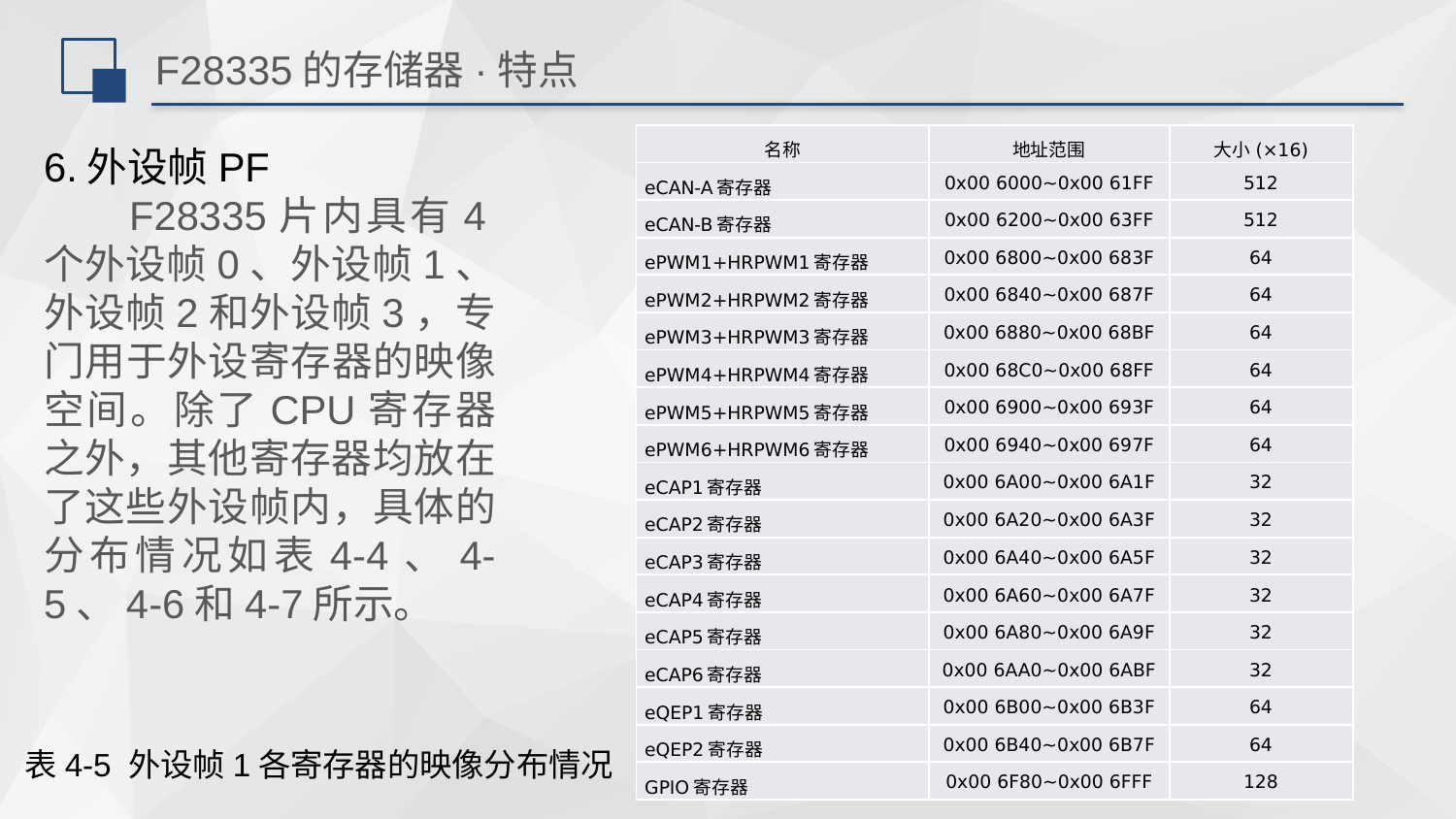

# F28335的存储器·特点
| 名称 | 地址范围 | 大小(×16) |
| --- | --- | --- |
| eCAN-A寄存器 | 0x00 6000~0x00 61FF | 512 |
| eCAN-B寄存器 | 0x00 6200~0x00 63FF | 512 |
| ePWM1+HRPWM1寄存器 | 0x00 6800~0x00 683F | 64 |
| ePWM2+HRPWM2寄存器 | 0x00 6840~0x00 687F | 64 |
| ePWM3+HRPWM3寄存器 | 0x00 6880~0x00 68BF | 64 |
| ePWM4+HRPWM4寄存器 | 0x00 68C0~0x00 68FF | 64 |
| ePWM5+HRPWM5寄存器 | 0x00 6900~0x00 693F | 64 |
| ePWM6+HRPWM6寄存器 | 0x00 6940~0x00 697F | 64 |
| eCAP1寄存器 | 0x00 6A00~0x00 6A1F | 32 |
| eCAP2寄存器 | 0x00 6A20~0x00 6A3F | 32 |
| eCAP3寄存器 | 0x00 6A40~0x00 6A5F | 32 |
| eCAP4寄存器 | 0x00 6A60~0x00 6A7F | 32 |
| eCAP5寄存器 | 0x00 6A80~0x00 6A9F | 32 |
| eCAP6寄存器 | 0x00 6AA0~0x00 6ABF | 32 |
| eQEP1寄存器 | 0x00 6B00~0x00 6B3F | 64 |
| eQEP2寄存器 | 0x00 6B40~0x00 6B7F | 64 |
| GPIO寄存器 | 0x00 6F80~0x00 6FFF | 128 |
6.外设帧PF
      F28335片内具有4个外设帧0、外设帧1、外设帧2和外设帧3，专门用于外设寄存器的映像空间。除了CPU寄存器之外，其他寄存器均放在了这些外设帧内，具体的分布情况如表4-4、4-5、4-6和4-7所示。
表4-5 外设帧1各寄存器的映像分布情况